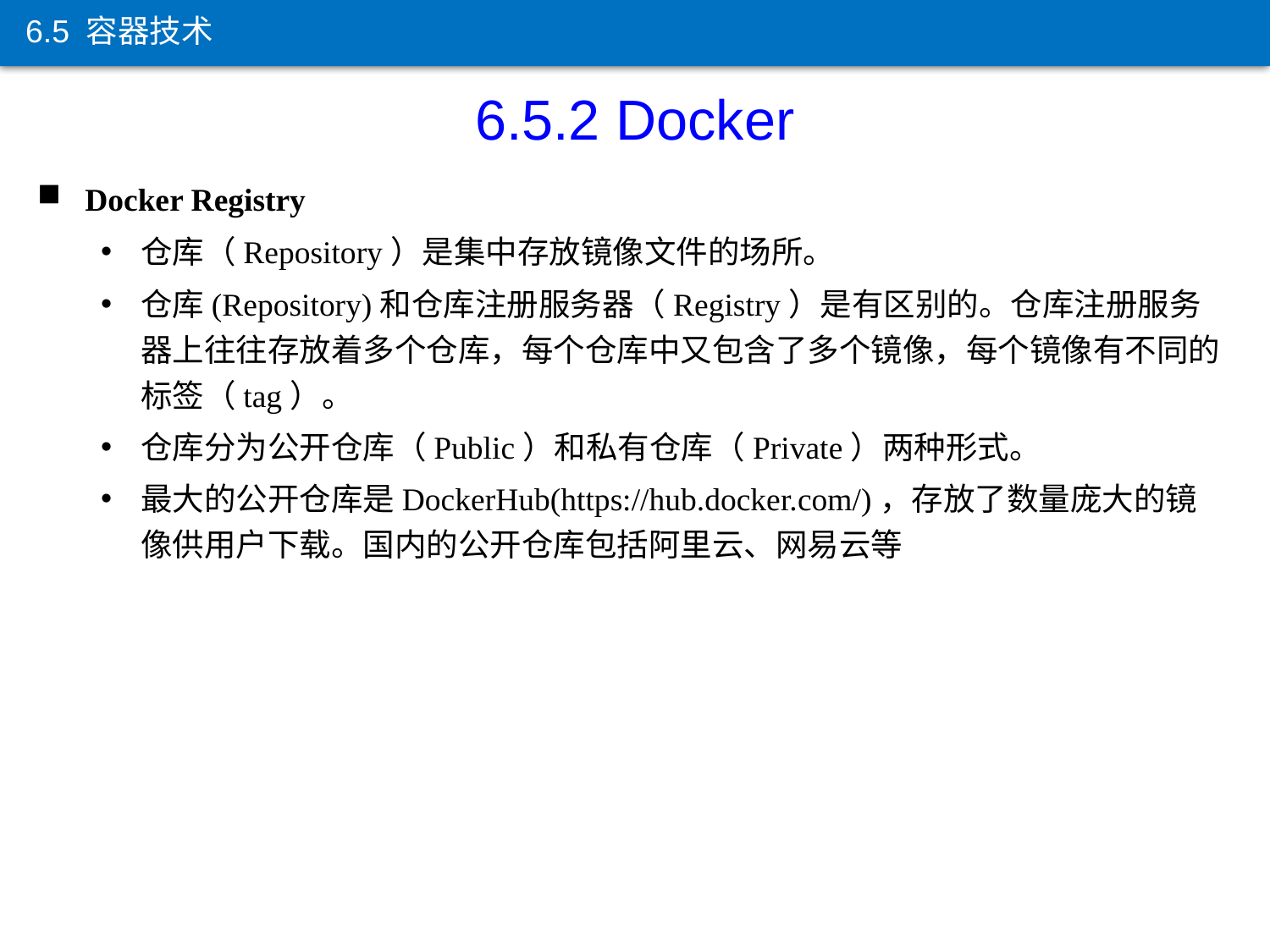

6.5 容器技术
6.5.2 Docker
Docker Registry
仓库（Repository）是集中存放镜像文件的场所。
仓库(Repository)和仓库注册服务器（Registry）是有区别的。仓库注册服务器上往往存放着多个仓库，每个仓库中又包含了多个镜像，每个镜像有不同的标签（tag）。
仓库分为公开仓库（Public）和私有仓库（Private）两种形式。
最大的公开仓库是DockerHub(https://hub.docker.com/)，存放了数量庞大的镜像供用户下载。国内的公开仓库包括阿里云、网易云等
31